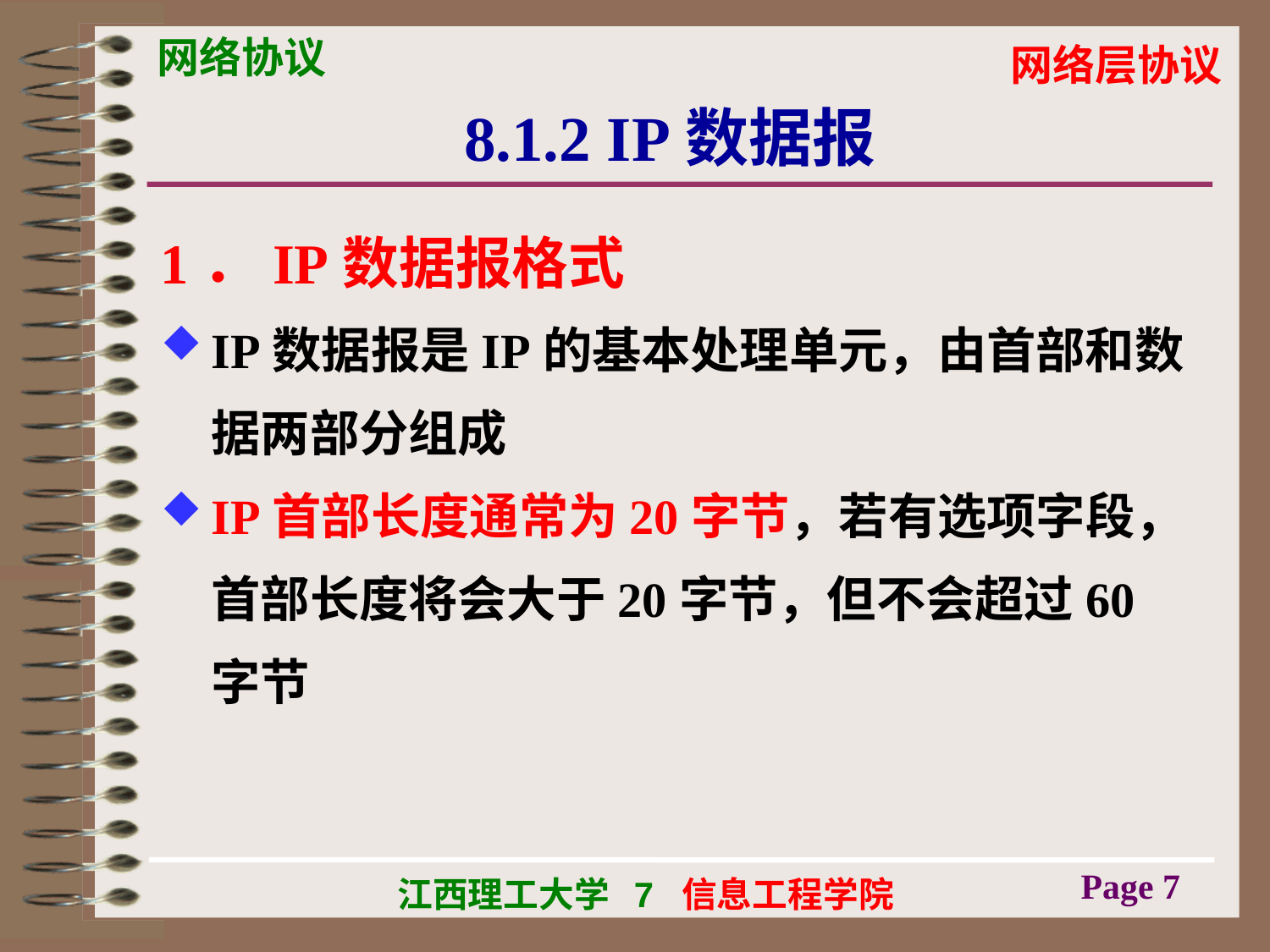

# 8.1.2 IP数据报
1．IP数据报格式
IP数据报是IP的基本处理单元，由首部和数据两部分组成
IP首部长度通常为20字节，若有选项字段，首部长度将会大于20字节，但不会超过60字节
Page 7